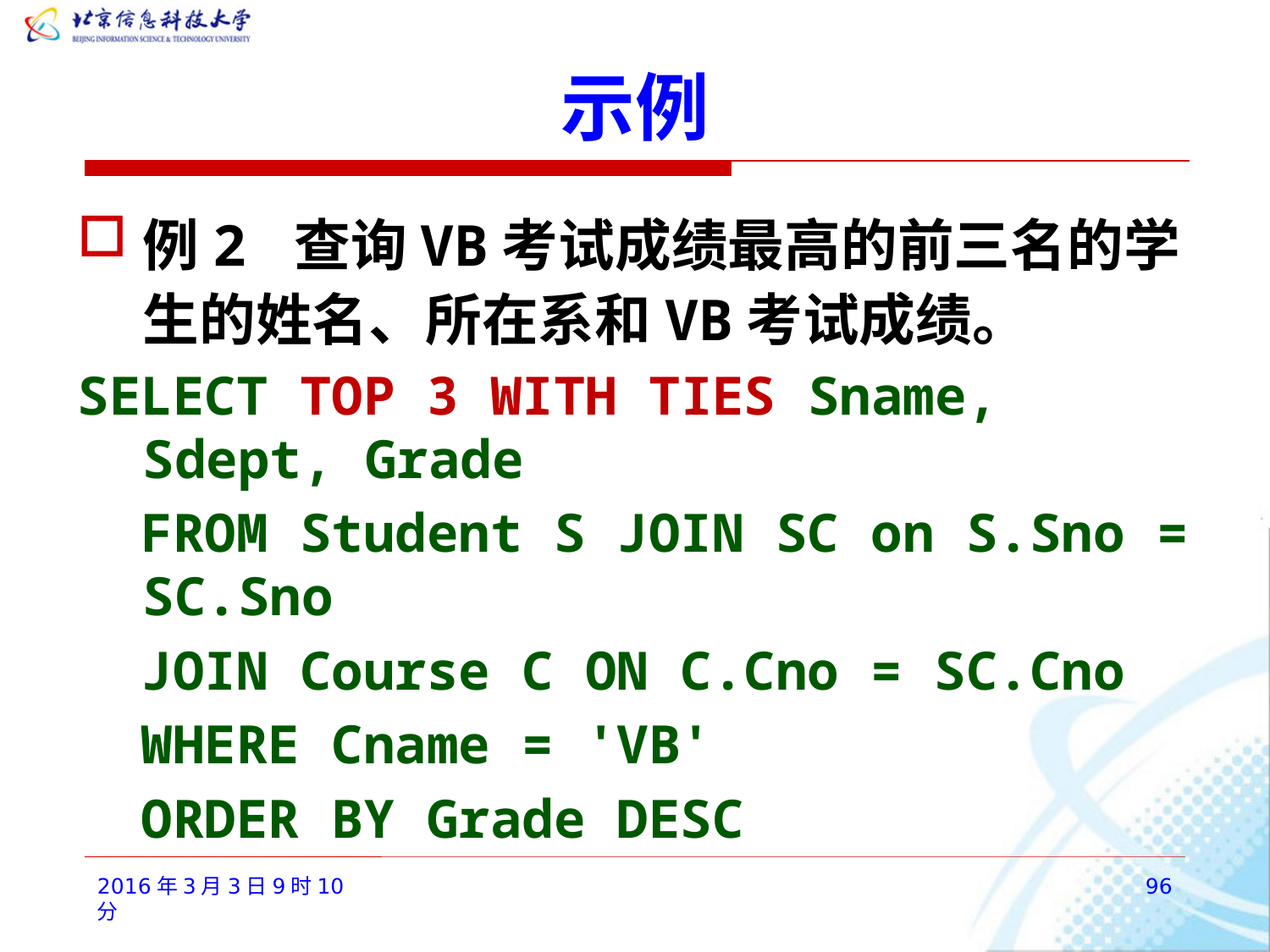

# 示例
例2 查询VB考试成绩最高的前三名的学生的姓名、所在系和VB考试成绩。
SELECT TOP 3 WITH TIES Sname, Sdept, Grade
  FROM Student S JOIN SC on S.Sno = SC.Sno
  JOIN Course C ON C.Cno = SC.Cno
  WHERE Cname = 'VB'
  ORDER BY Grade DESC
2016年3月3日9时10分
96